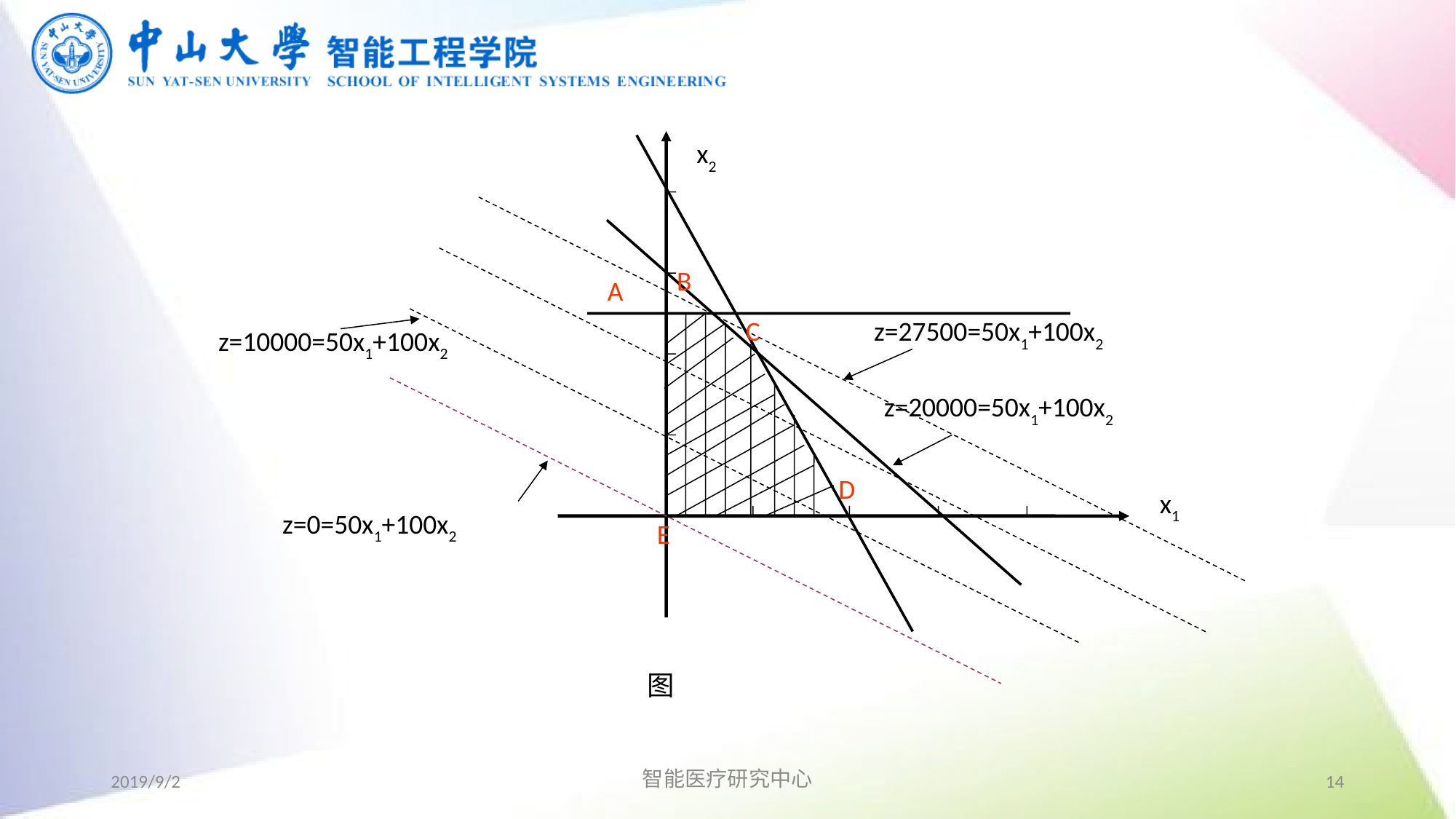

x2

B
A

C
z=27500=50x1+100x2

z=10000=50x1+100x2

z=20000=50x1+100x2

D
x1

z=0=50x1+100x2

E

图
2019/9/2
智能医疗研究中心
14